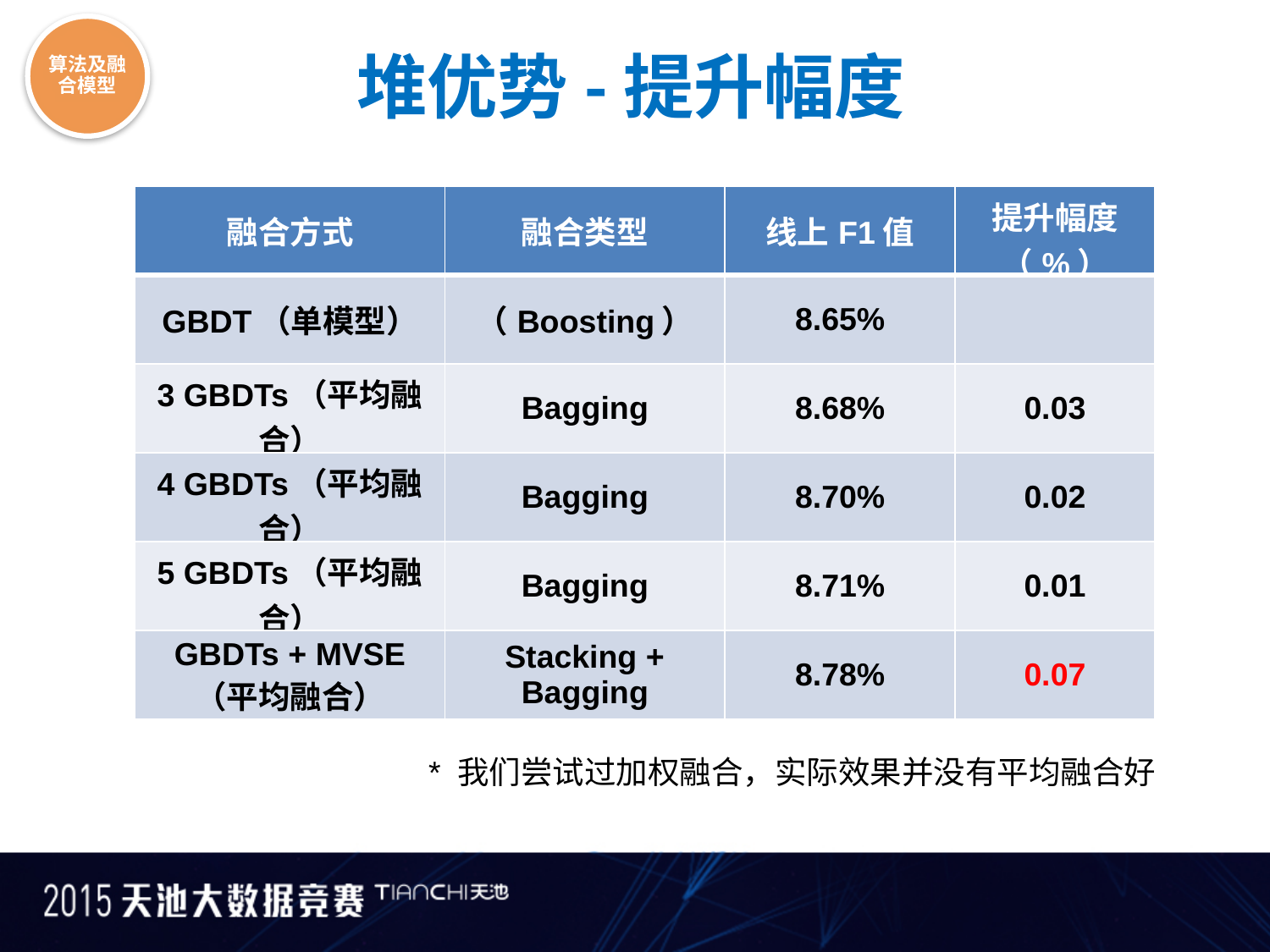

算法及融合模型
堆优势-提升幅度
| 融合方式 | 融合类型 | 线上F1值 | 提升幅度（%） |
| --- | --- | --- | --- |
| GBDT（单模型） | （Boosting） | 8.65% |  |
| 3 GBDTs（平均融合） | Bagging | 8.68% | 0.03 |
| 4 GBDTs（平均融合） | Bagging | 8.70% | 0.02 |
| 5 GBDTs（平均融合） | Bagging | 8.71% | 0.01 |
| GBDTs + MVSE （平均融合） | Stacking + Bagging | 8.78% | 0.07 |
* 我们尝试过加权融合，实际效果并没有平均融合好